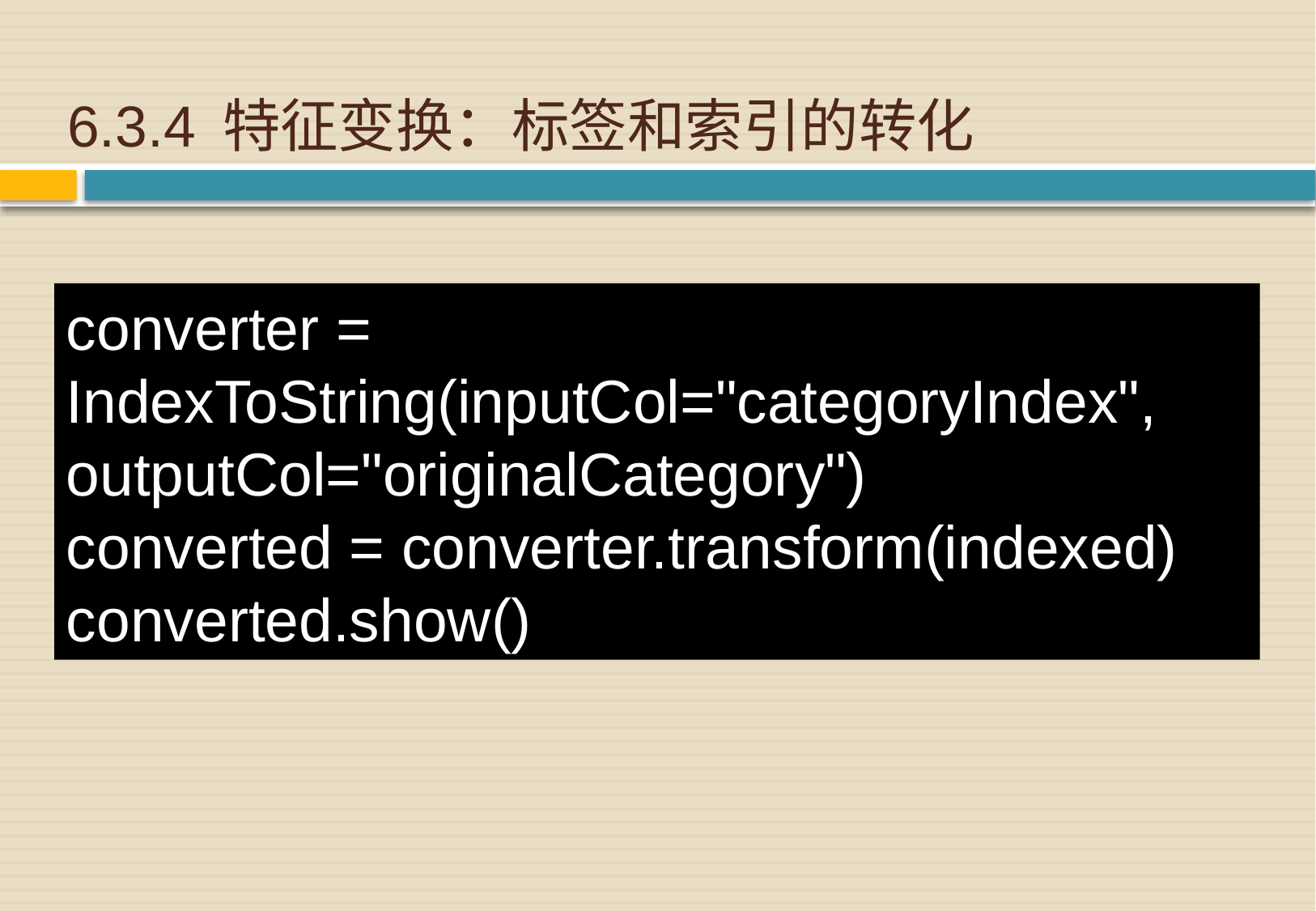

# 6.3.4 特征变换：标签和索引的转化
converter = IndexToString(inputCol="categoryIndex", outputCol="originalCategory")
converted = converter.transform(indexed)
converted.show()